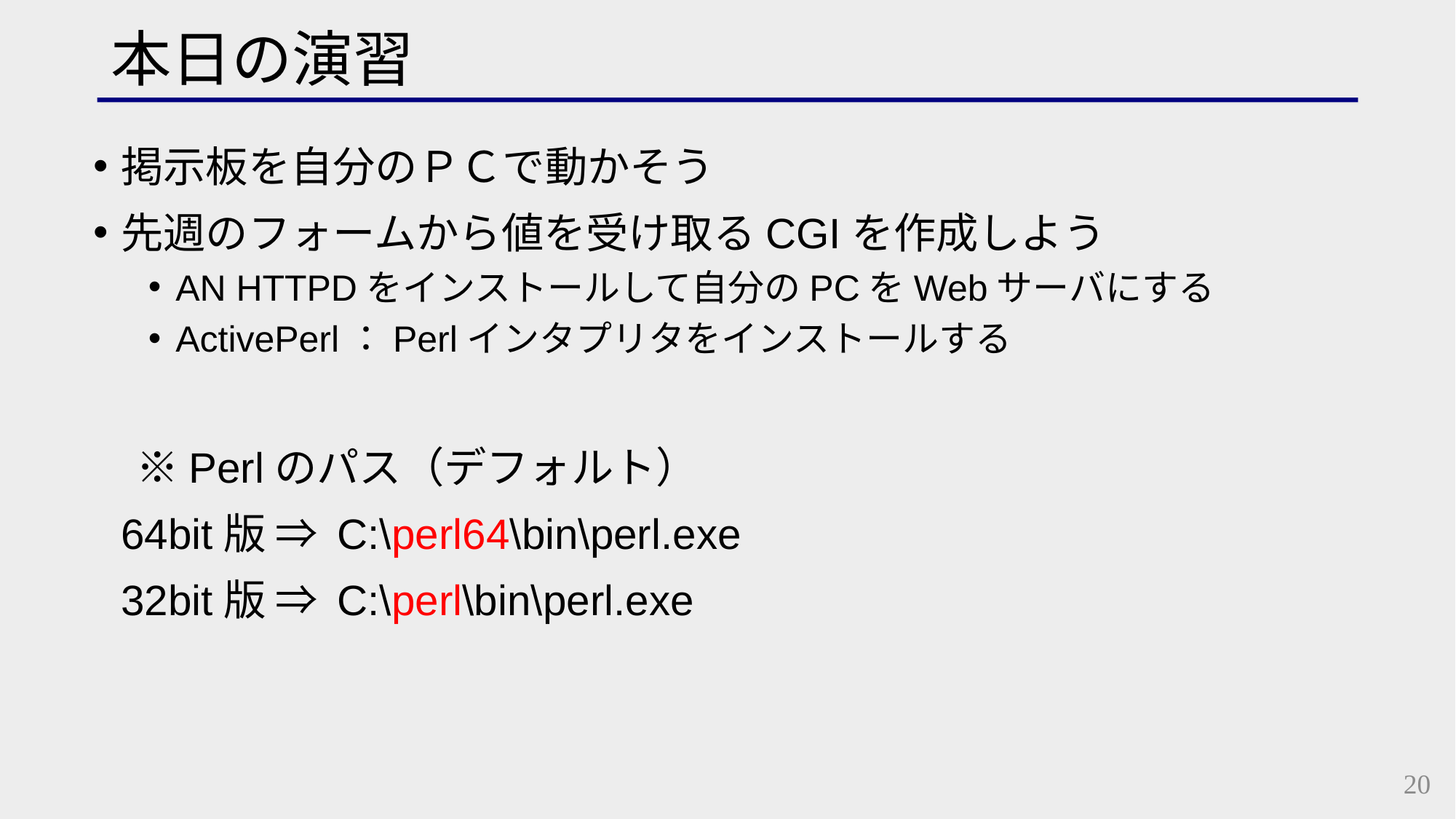

# 本日の演習
掲示板を自分のＰＣで動かそう
先週のフォームから値を受け取るCGIを作成しよう
AN HTTPDをインストールして自分のPCをWebサーバにする
ActivePerl：Perlインタプリタをインストールする

　※Perlのパス（デフォルト）
	64bit版 ⇒ C:\perl64\bin\perl.exe
	32bit版 ⇒ C:\perl\bin\perl.exe

20